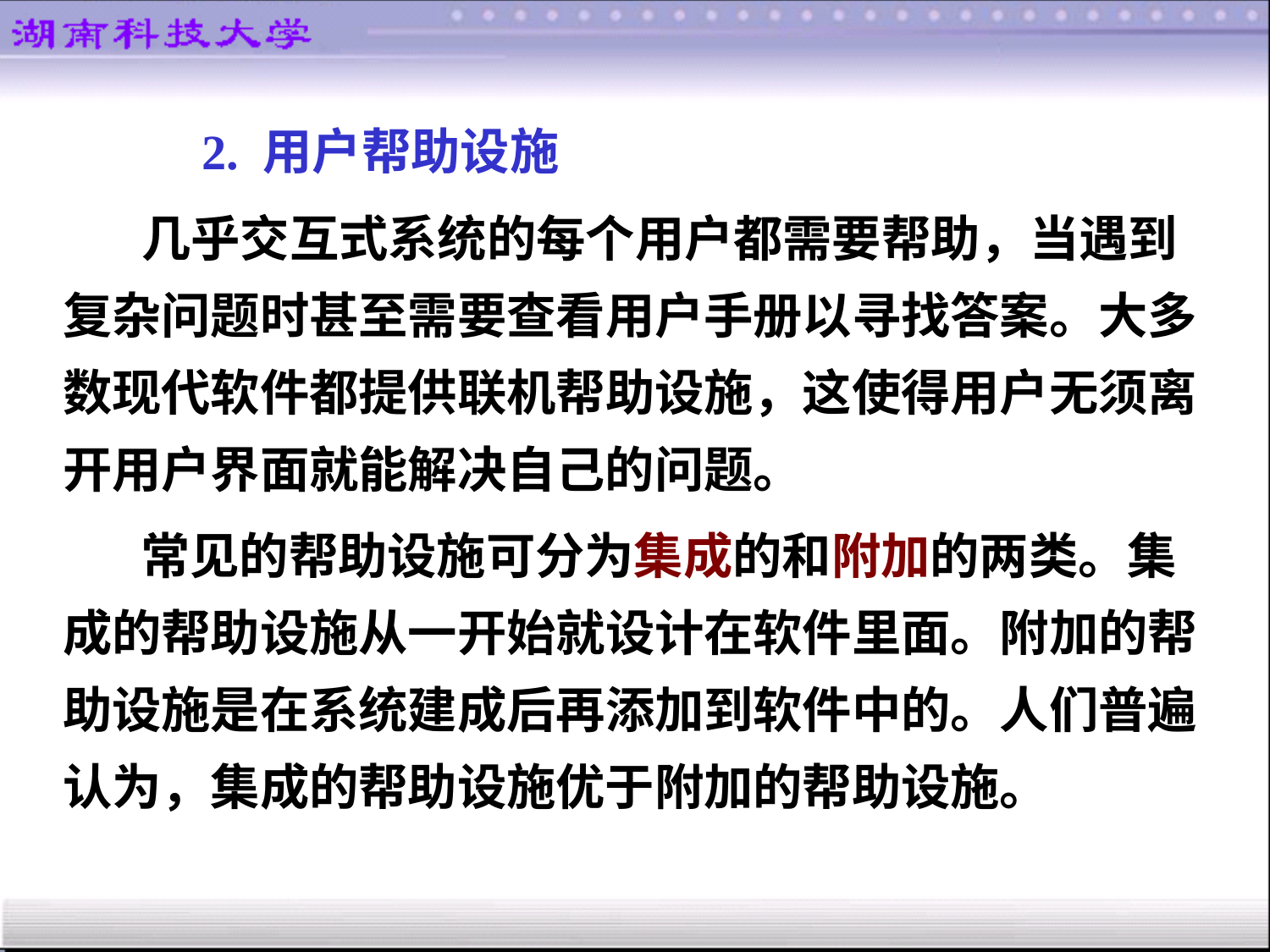

2. 用户帮助设施
	      几乎交互式系统的每个用户都需要帮助，当遇到复杂问题时甚至需要查看用户手册以寻找答案。大多数现代软件都提供联机帮助设施，这使得用户无须离开用户界面就能解决自己的问题。
      常见的帮助设施可分为集成的和附加的两类。集成的帮助设施从一开始就设计在软件里面。附加的帮助设施是在系统建成后再添加到软件中的。人们普遍认为，集成的帮助设施优于附加的帮助设施。